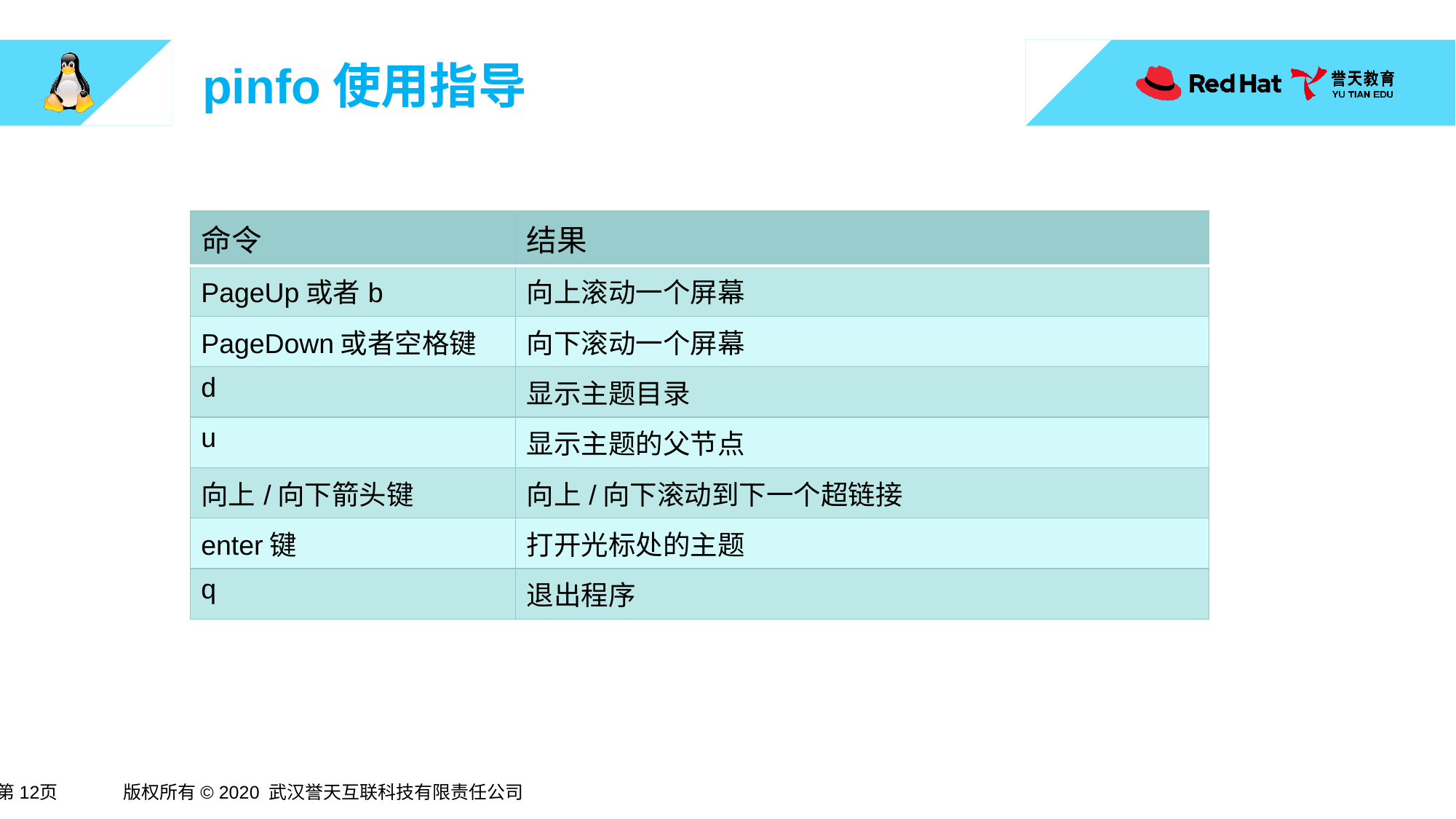

# pinfo使用指导
| 命令 | 结果 |
| --- | --- |
| PageUp或者b | 向上滚动一个屏幕 |
| PageDown或者空格键 | 向下滚动一个屏幕 |
| d | 显示主题目录 |
| u | 显示主题的父节点 |
| 向上/向下箭头键 | 向上/向下滚动到下一个超链接 |
| enter键 | 打开光标处的主题 |
| q | 退出程序 |
12